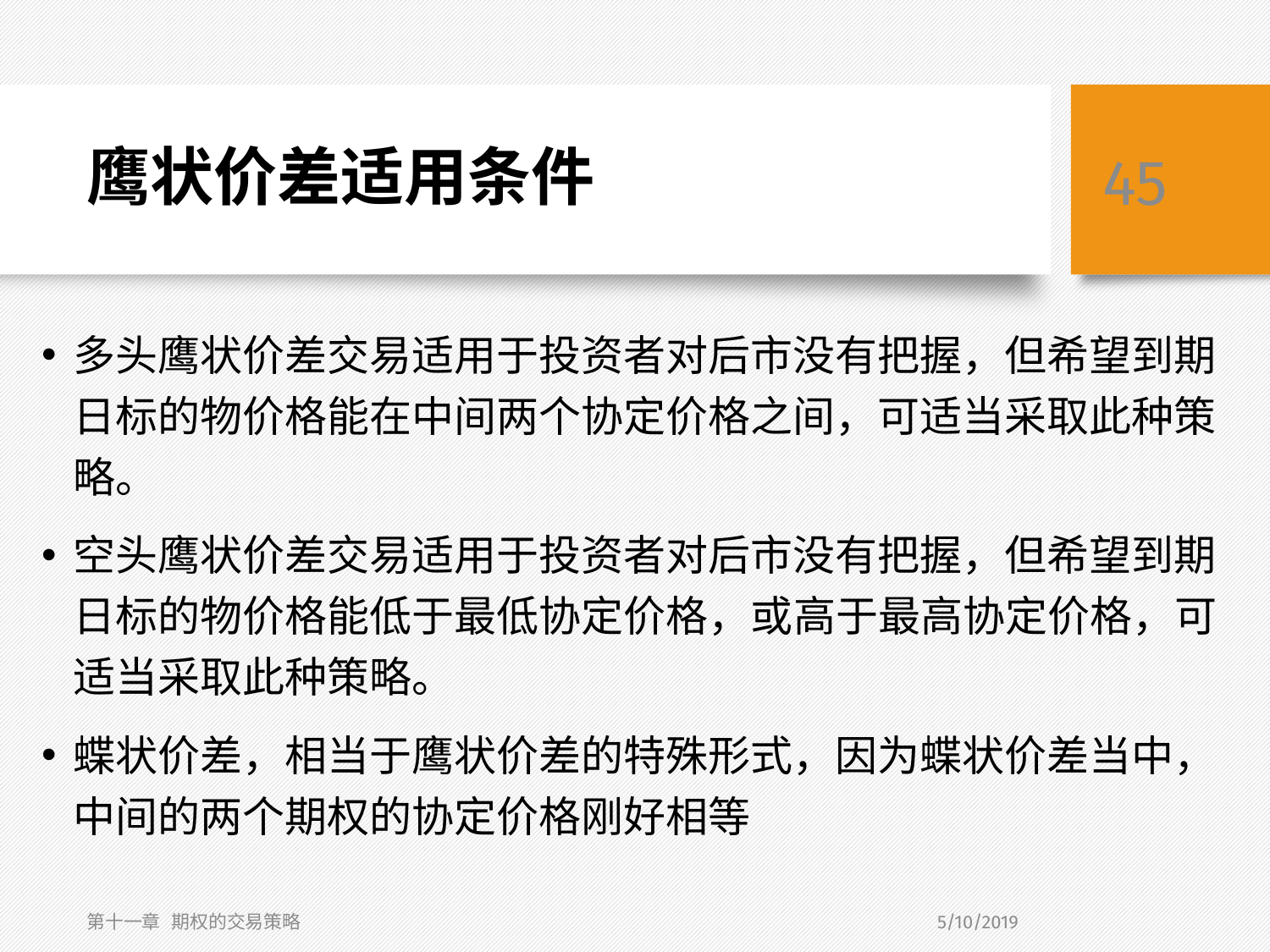

# 鹰状价差适用条件
45
多头鹰状价差交易适用于投资者对后市没有把握，但希望到期日标的物价格能在中间两个协定价格之间，可适当采取此种策略。
空头鹰状价差交易适用于投资者对后市没有把握，但希望到期日标的物价格能低于最低协定价格，或高于最高协定价格，可适当采取此种策略。
蝶状价差，相当于鹰状价差的特殊形式，因为蝶状价差当中，中间的两个期权的协定价格刚好相等
5/10/2019
第十一章  期权的交易策略